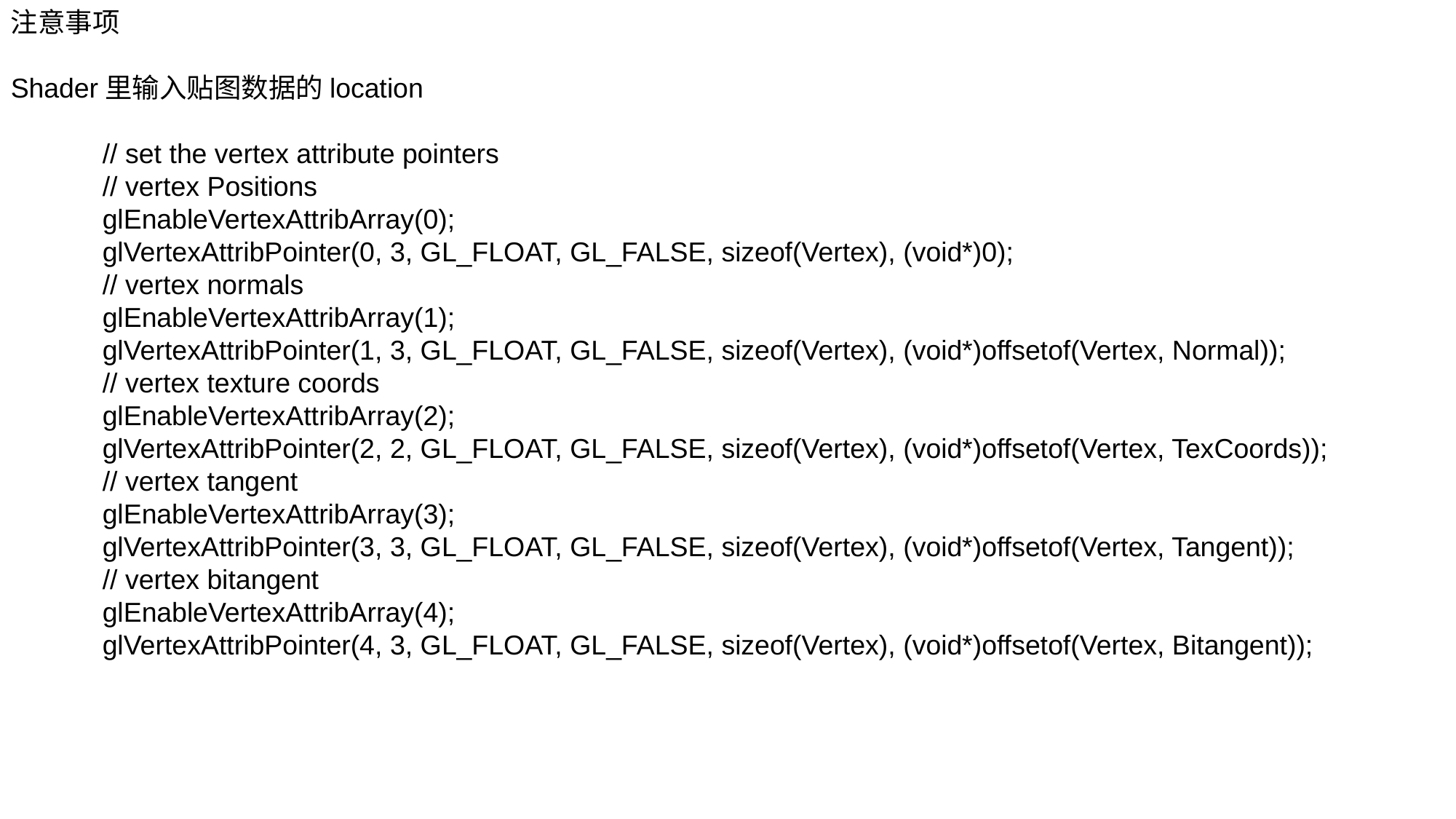

注意事项

Shader里输入贴图数据的location

            // set the vertex attribute pointers
            // vertex Positions
            glEnableVertexAttribArray(0);
            glVertexAttribPointer(0, 3, GL_FLOAT, GL_FALSE, sizeof(Vertex), (void*)0);
            // vertex normals
            glEnableVertexAttribArray(1);
            glVertexAttribPointer(1, 3, GL_FLOAT, GL_FALSE, sizeof(Vertex), (void*)offsetof(Vertex, Normal));
            // vertex texture coords
            glEnableVertexAttribArray(2);
            glVertexAttribPointer(2, 2, GL_FLOAT, GL_FALSE, sizeof(Vertex), (void*)offsetof(Vertex, TexCoords));
            // vertex tangent
            glEnableVertexAttribArray(3);
            glVertexAttribPointer(3, 3, GL_FLOAT, GL_FALSE, sizeof(Vertex), (void*)offsetof(Vertex, Tangent));
            // vertex bitangent
            glEnableVertexAttribArray(4);
            glVertexAttribPointer(4, 3, GL_FLOAT, GL_FALSE, sizeof(Vertex), (void*)offsetof(Vertex, Bitangent));